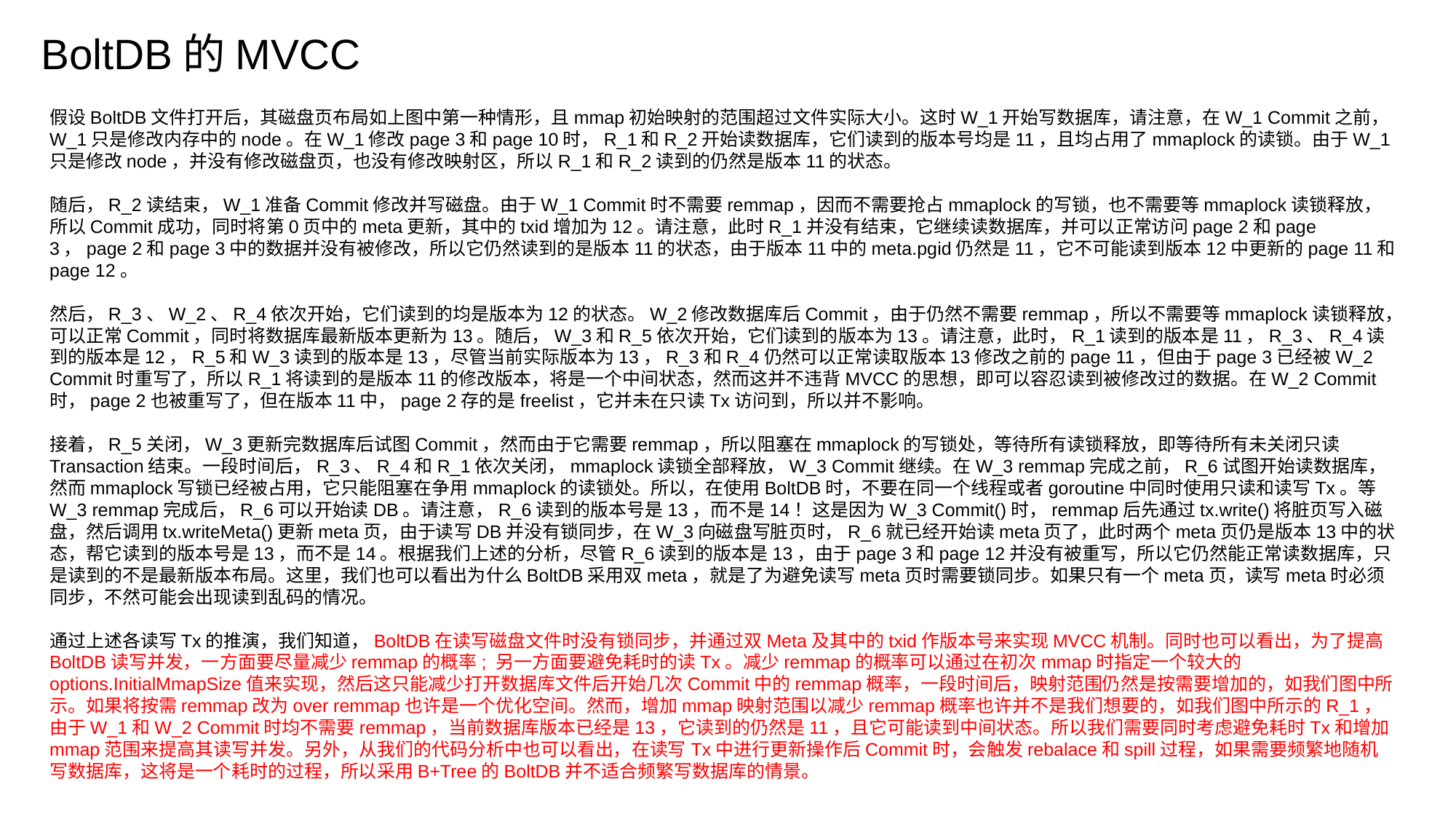

BoltDB的MVCC
假设BoltDB文件打开后，其磁盘页布局如上图中第一种情形，且mmap初始映射的范围超过文件实际大小。这时W_1开始写数据库，请注意，在W_1 Commit之前，W_1只是修改内存中的node。在W_1修改page 3和page 10时，R_1和R_2开始读数据库，它们读到的版本号均是11，且均占用了mmaplock的读锁。由于W_1只是修改node，并没有修改磁盘页，也没有修改映射区，所以R_1和R_2读到的仍然是版本11的状态。

随后，R_2读结束，W_1准备Commit修改并写磁盘。由于W_1 Commit时不需要remmap，因而不需要抢占mmaplock的写锁，也不需要等mmaplock读锁释放，所以Commit成功，同时将第0页中的meta更新，其中的txid增加为12。请注意，此时R_1并没有结束，它继续读数据库，并可以正常访问page 2和page 3，page 2和page 3中的数据并没有被修改，所以它仍然读到的是版本11的状态，由于版本11中的meta.pgid仍然是11，它不可能读到版本12中更新的page 11和page 12。

然后，R_3、W_2、R_4依次开始，它们读到的均是版本为12的状态。W_2修改数据库后Commit，由于仍然不需要remmap，所以不需要等mmaplock读锁释放，可以正常Commit，同时将数据库最新版本更新为13。随后，W_3和R_5依次开始，它们读到的版本为13。请注意，此时，R_1读到的版本是11，R_3、R_4读到的版本是12，R_5和W_3读到的版本是13，尽管当前实际版本为13，R_3和R_4仍然可以正常读取版本13修改之前的page 11，但由于page 3已经被W_2 Commit时重写了，所以R_1将读到的是版本11的修改版本，将是一个中间状态，然而这并不违背MVCC的思想，即可以容忍读到被修改过的数据。在W_2 Commit时，page 2也被重写了，但在版本11中，page 2存的是freelist，它并未在只读Tx访问到，所以并不影响。

接着，R_5关闭，W_3更新完数据库后试图Commit，然而由于它需要remmap，所以阻塞在mmaplock的写锁处，等待所有读锁释放，即等待所有未关闭只读Transaction结束。一段时间后，R_3、R_4和R_1依次关闭，mmaplock读锁全部释放，W_3 Commit继续。在W_3 remmap完成之前，R_6试图开始读数据库，然而mmaplock写锁已经被占用，它只能阻塞在争用mmaplock的读锁处。所以，在使用BoltDB时，不要在同一个线程或者goroutine中同时使用只读和读写Tx。等W_3 remmap完成后，R_6可以开始读DB。请注意，R_6读到的版本号是13，而不是14！这是因为W_3 Commit()时，remmap后先通过tx.write()将脏页写入磁盘，然后调用tx.writeMeta()更新meta页，由于读写DB并没有锁同步，在W_3向磁盘写脏页时，R_6就已经开始读meta页了，此时两个meta页仍是版本13中的状态，帮它读到的版本号是13，而不是14。根据我们上述的分析，尽管R_6读到的版本是13，由于page 3和page 12并没有被重写，所以它仍然能正常读数据库，只是读到的不是最新版本布局。这里，我们也可以看出为什么BoltDB采用双meta，就是了为避免读写meta页时需要锁同步。如果只有一个meta页，读写meta时必须同步，不然可能会出现读到乱码的情况。

通过上述各读写Tx的推演，我们知道，BoltDB在读写磁盘文件时没有锁同步，并通过双Meta及其中的txid作版本号来实现MVCC机制。同时也可以看出，为了提高BoltDB读写并发，一方面要尽量减少remmap的概率; 另一方面要避免耗时的读Tx。减少remmap的概率可以通过在初次mmap时指定一个较大的options.InitialMmapSize值来实现，然后这只能减少打开数据库文件后开始几次Commit中的remmap概率，一段时间后，映射范围仍然是按需要增加的，如我们图中所示。如果将按需remmap改为over remmap也许是一个优化空间。然而，增加mmap映射范围以减少remmap概率也许并不是我们想要的，如我们图中所示的R_1，由于W_1和W_2 Commit时均不需要remmap，当前数据库版本已经是13，它读到的仍然是11，且它可能读到中间状态。所以我们需要同时考虑避免耗时Tx和增加mmap范围来提高其读写并发。另外，从我们的代码分析中也可以看出，在读写Tx中进行更新操作后Commit时，会触发rebalace和spill过程，如果需要频繁地随机写数据库，这将是一个耗时的过程，所以采用B+Tree的BoltDB并不适合频繁写数据库的情景。